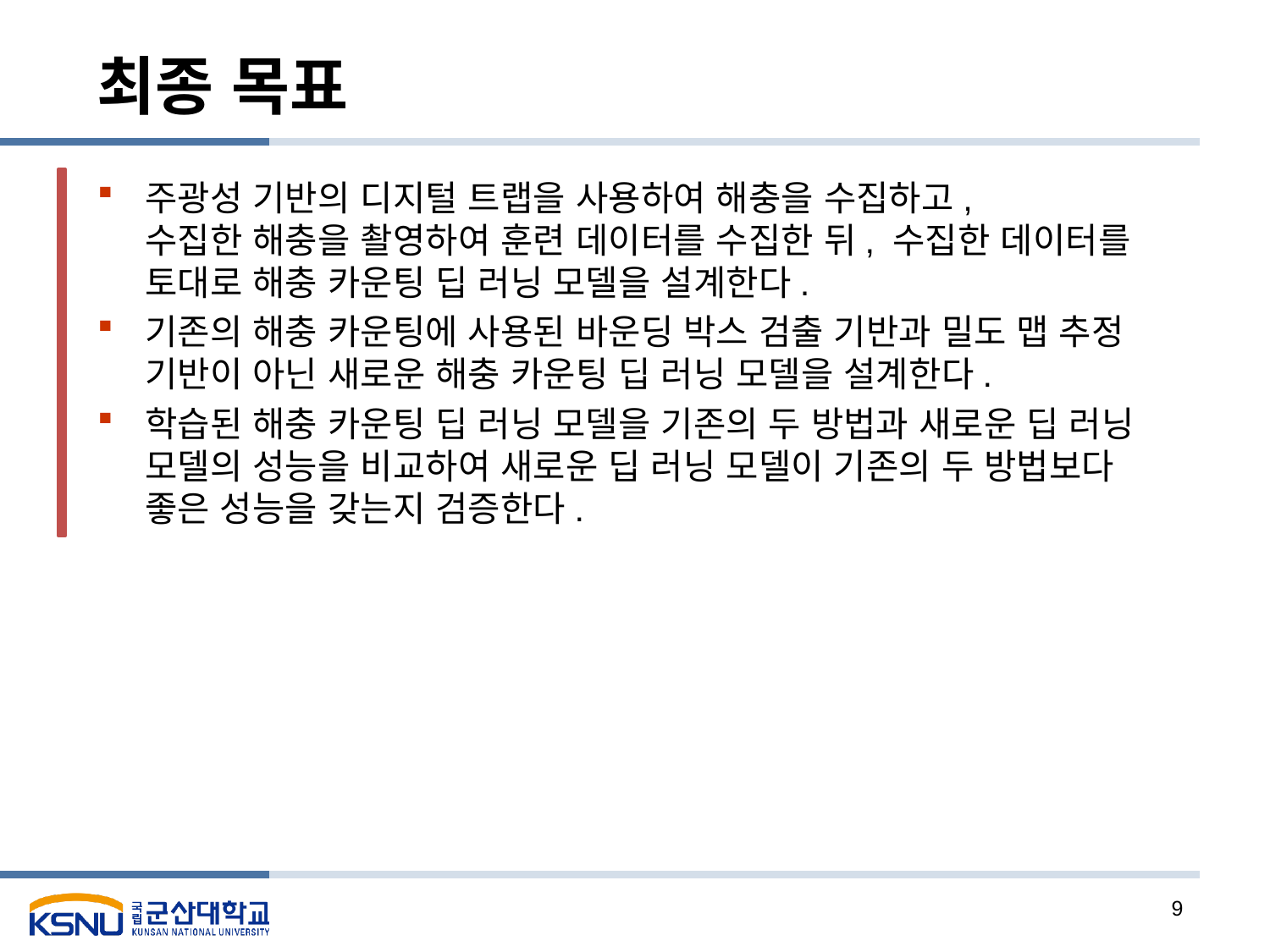

# 최종 목표
주광성 기반의 디지털 트랩을 사용하여 해충을 수집하고,
수집한 해충을 촬영하여 훈련 데이터를 수집한 뒤, 수집한 데이터를 토대로 해충 카운팅 딥 러닝 모델을 설계한다.
기존의 해충 카운팅에 사용된 바운딩 박스 검출 기반과 밀도 맵 추정 기반이 아닌 새로운 해충 카운팅 딥 러닝 모델을 설계한다.
학습된 해충 카운팅 딥 러닝 모델을 기존의 두 방법과 새로운 딥 러닝 모델의 성능을 비교하여 새로운 딥 러닝 모델이 기존의 두 방법보다 좋은 성능을 갖는지 검증한다.

9